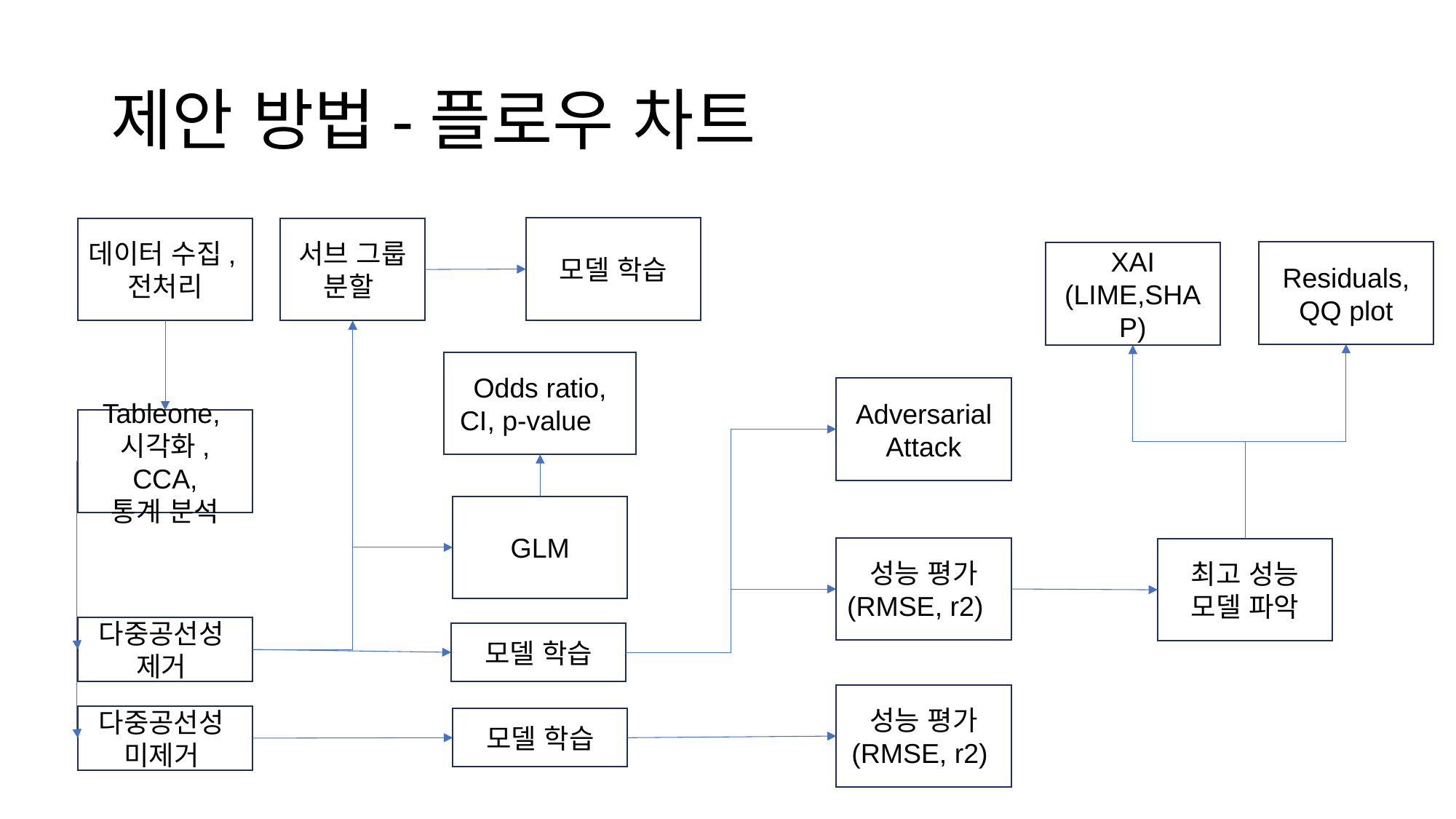

# 제안 방법-플로우 차트
모델 학습
데이터 수집,전처리
서브 그룹
분할
Residuals,
QQ plot
XAI
(LIME,SHAP)
Odds ratio,
CI, p-valueR²
Adversarial Attack
Tableone,
시각화, CCA,
통계 분석
GLM
성능 평가
(RMSE, r2) ²
최고 성능
모델 파악
다중공선성
제거
모델 학습
성능 평가
(RMSE, r2)
다중공선성
미제거
모델 학습